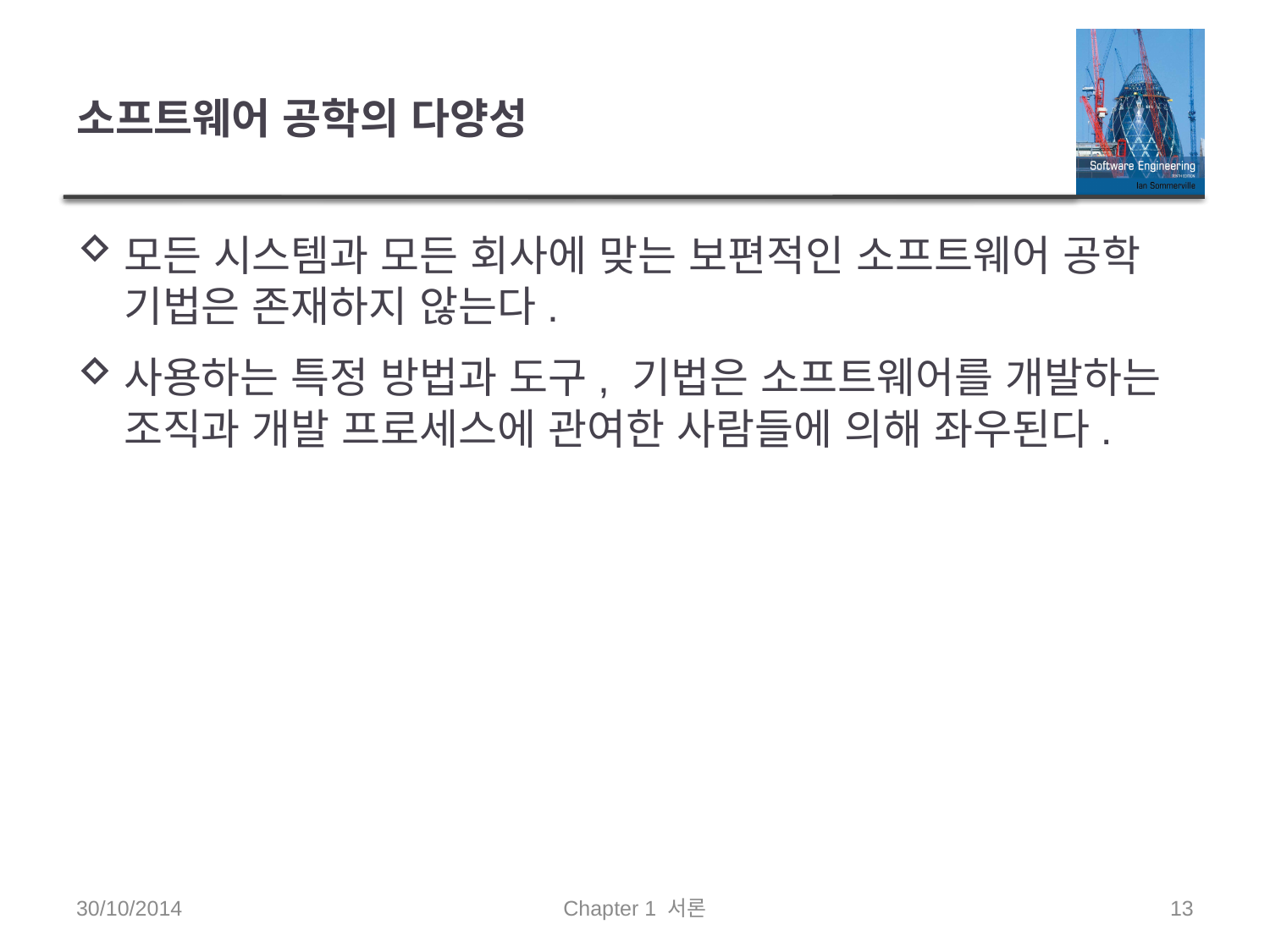

# 소프트웨어 공학의 다양성
모든 시스템과 모든 회사에 맞는 보편적인 소프트웨어 공학 기법은 존재하지 않는다.
사용하는 특정 방법과 도구, 기법은 소프트웨어를 개발하는 조직과 개발 프로세스에 관여한 사람들에 의해 좌우된다.
30/10/2014
Chapter 1 서론
13